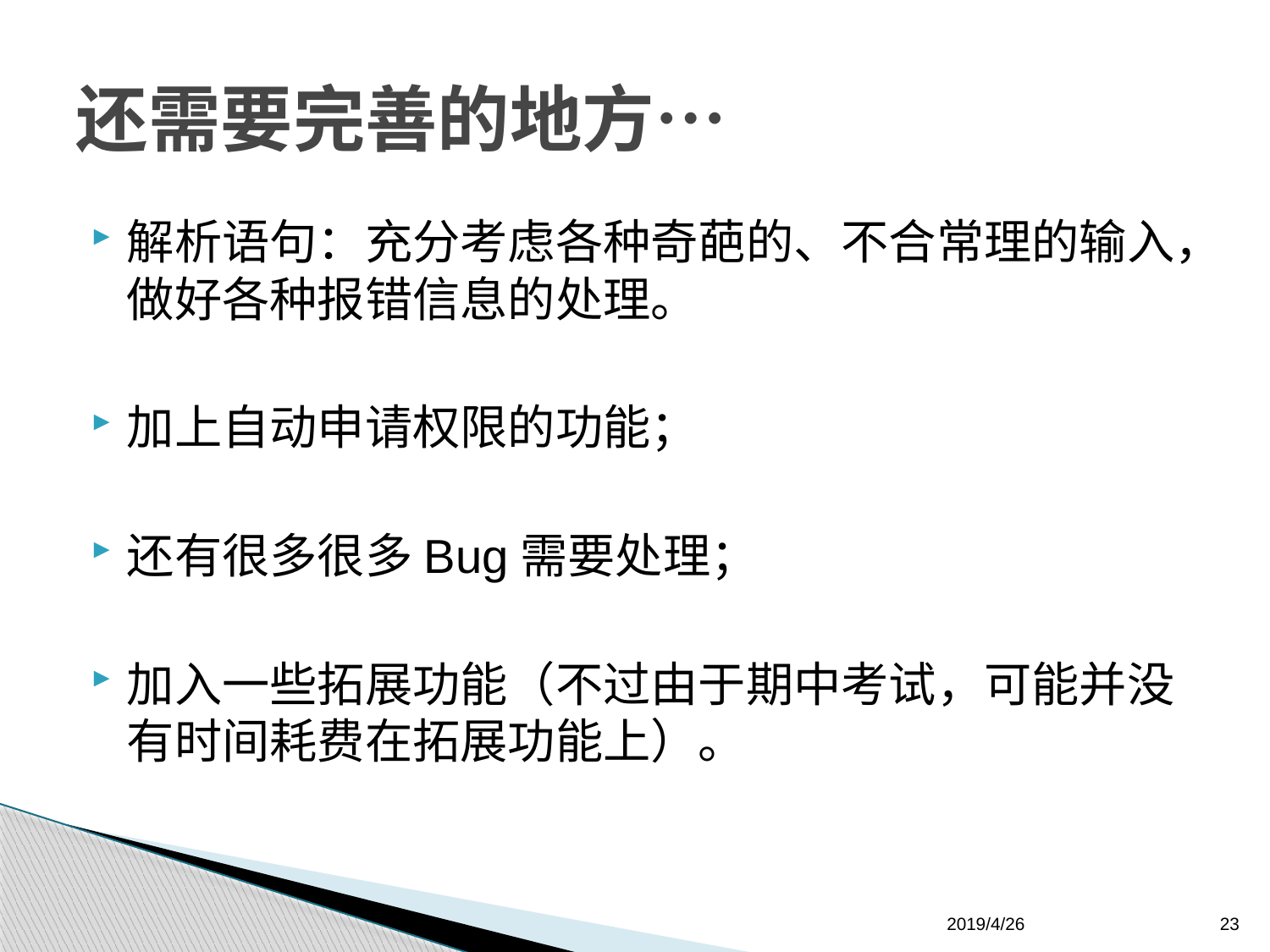

# 还需要完善的地方…
解析语句：充分考虑各种奇葩的、不合常理的输入，做好各种报错信息的处理。

加上自动申请权限的功能；

还有很多很多Bug需要处理；

加入一些拓展功能（不过由于期中考试，可能并没有时间耗费在拓展功能上）。
2019/4/26
23